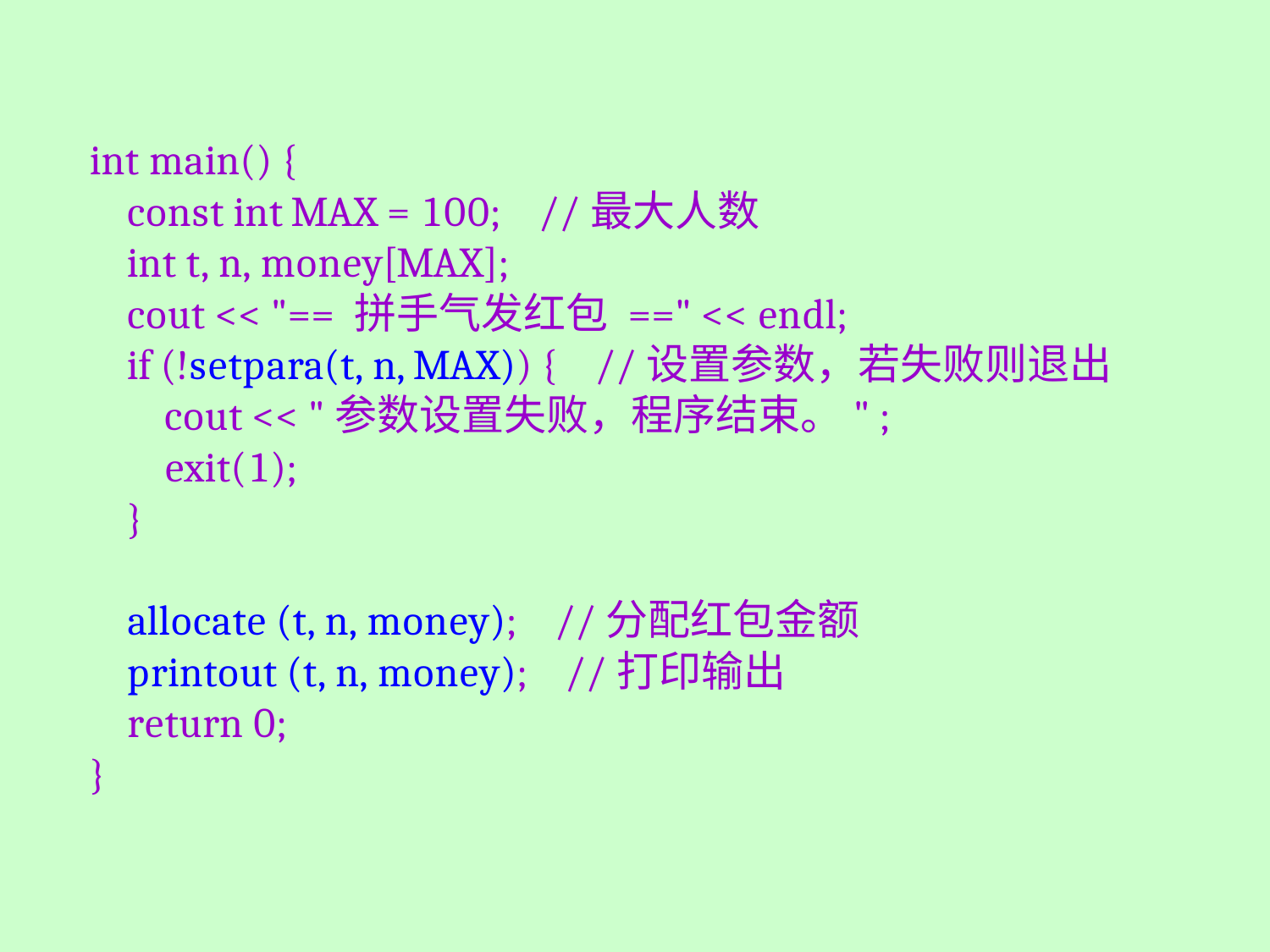

int main() {
    const int MAX = 100;    //最大人数
    int t, n, money[MAX];
    cout << "== 拼手气发红包 ==" << endl;
    if (!setpara(t, n, MAX)) {    //设置参数，若失败则退出
        cout << "参数设置失败，程序结束。" ;
        exit(1);
    }

    allocate (t, n, money);    //分配红包金额
    printout (t, n, money);    //打印输出
    return 0;
}
103